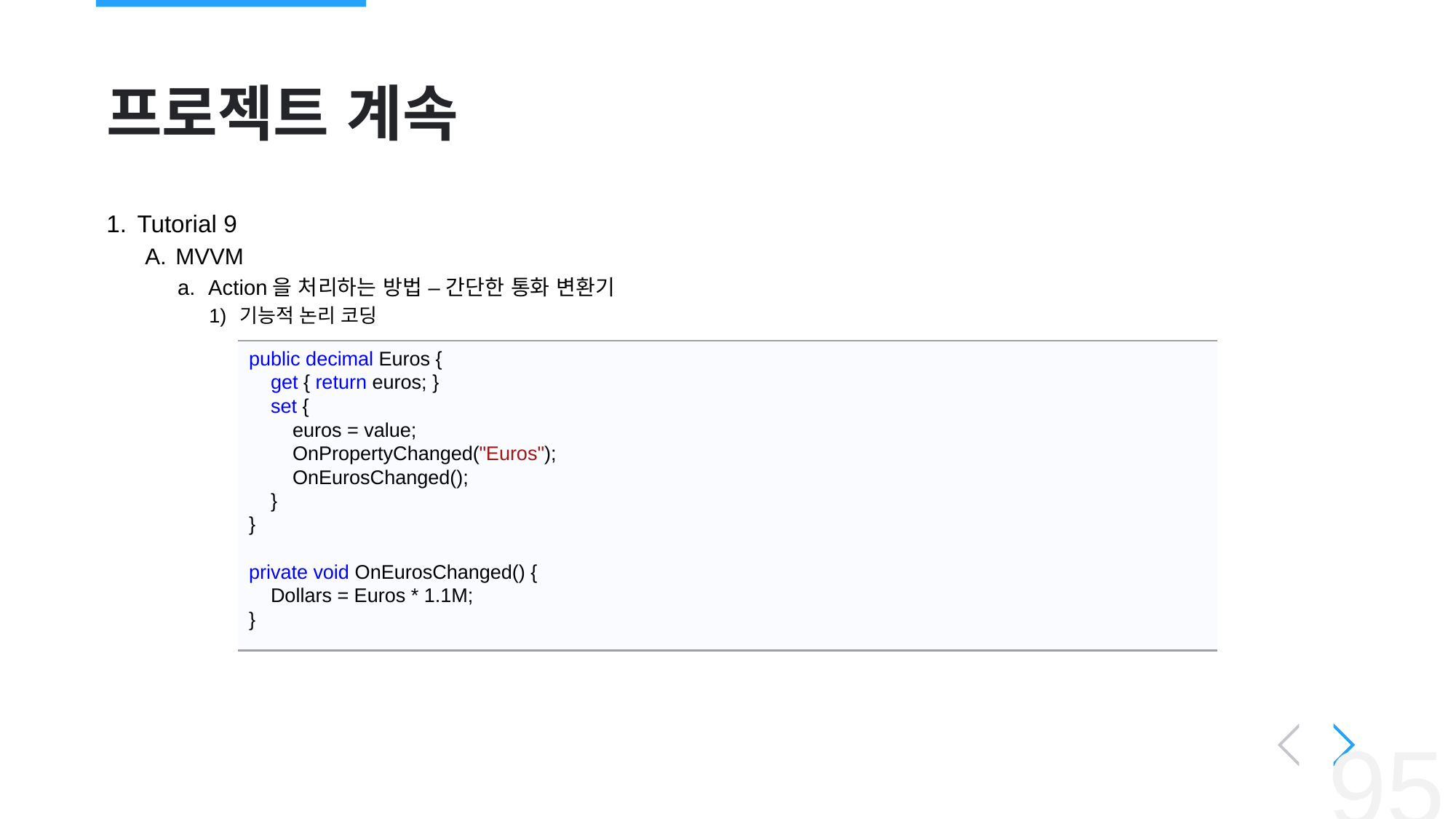

# 프로젝트 계속
Tutorial 9
MVVM
Action을 처리하는 방법 – 간단한 통화 변환기
기능적 논리 코딩
public decimal Euros {
    get { return euros; }
    set {
        euros = value;
        OnPropertyChanged("Euros");
        OnEurosChanged();
    }
}

private void OnEurosChanged() {
    Dollars = Euros * 1.1M;
}
95